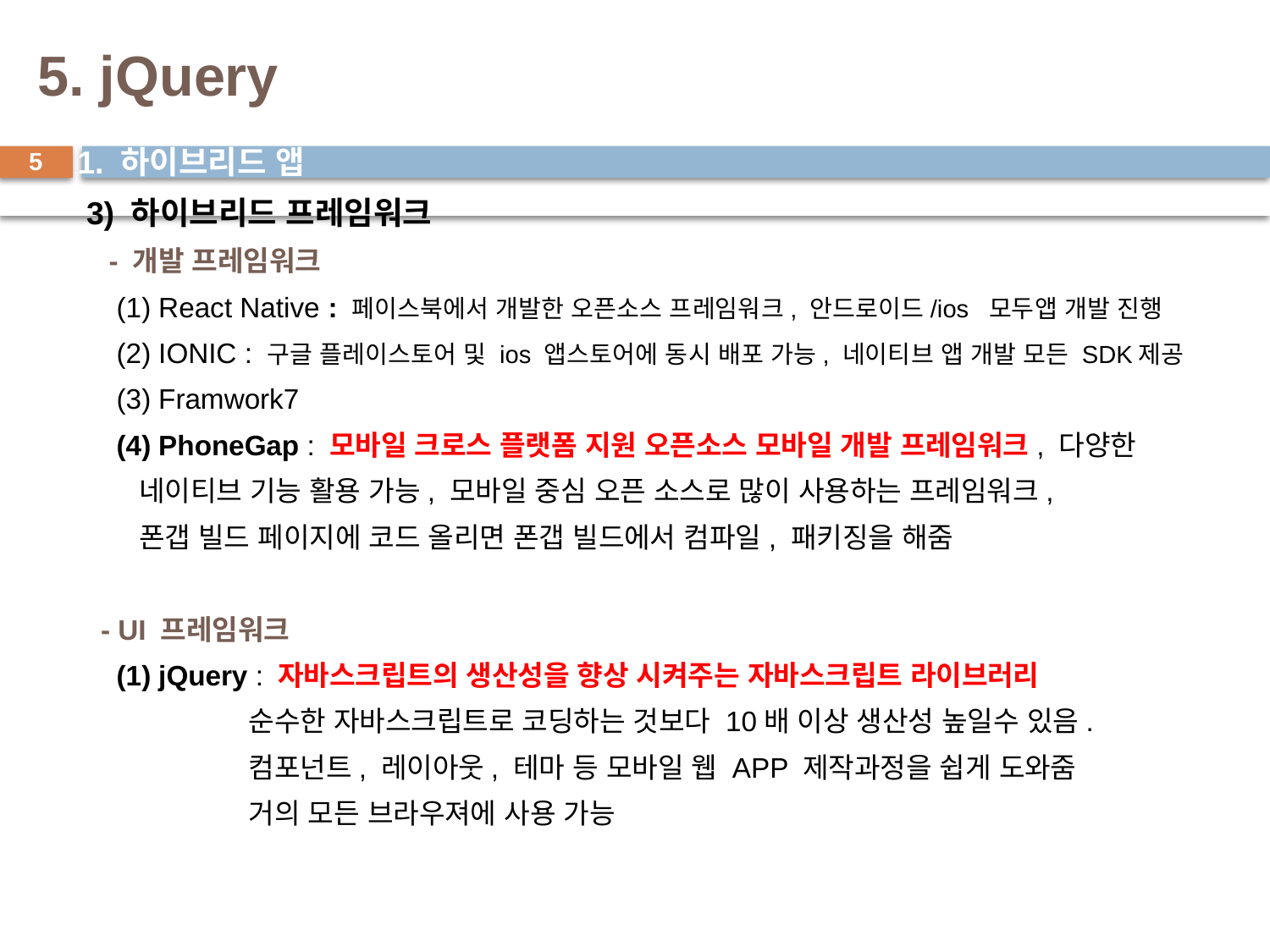

# 5. jQuery
1. 하이브리드 앱
 3) 하이브리드 프레임워크
    - 개발 프레임워크
     (1) React Native : 페이스북에서 개발한 오픈소스 프레임워크, 안드로이드/ios  모두앱 개발 진행
     (2) IONIC : 구글 플레이스토어 및 ios 앱스토어에 동시 배포 가능, 네이티브 앱 개발 모든 SDK제공
     (3) Framwork7
     (4) PhoneGap : 모바일 크로스 플랫폼 지원 오픈소스 모바일 개발 프레임워크, 다양한
       네이티브 기능 활용 가능, 모바일 중심 오픈 소스로 많이 사용하는 프레임워크,
       폰갭 빌드 페이지에 코드 올리면 폰갭 빌드에서 컴파일, 패키징을 해줌

   - UI 프레임워크
     (1) jQuery : 자바스크립트의 생산성을 향상 시켜주는 자바스크립트 라이브러리
                     순수한 자바스크립트로 코딩하는 것보다 10배 이상 생산성 높일수 있음.
                     컴포넌트, 레이아웃, 테마 등 모바일 웹 APP 제작과정을 쉽게 도와줌
                     거의 모든 브라우져에 사용 가능

5